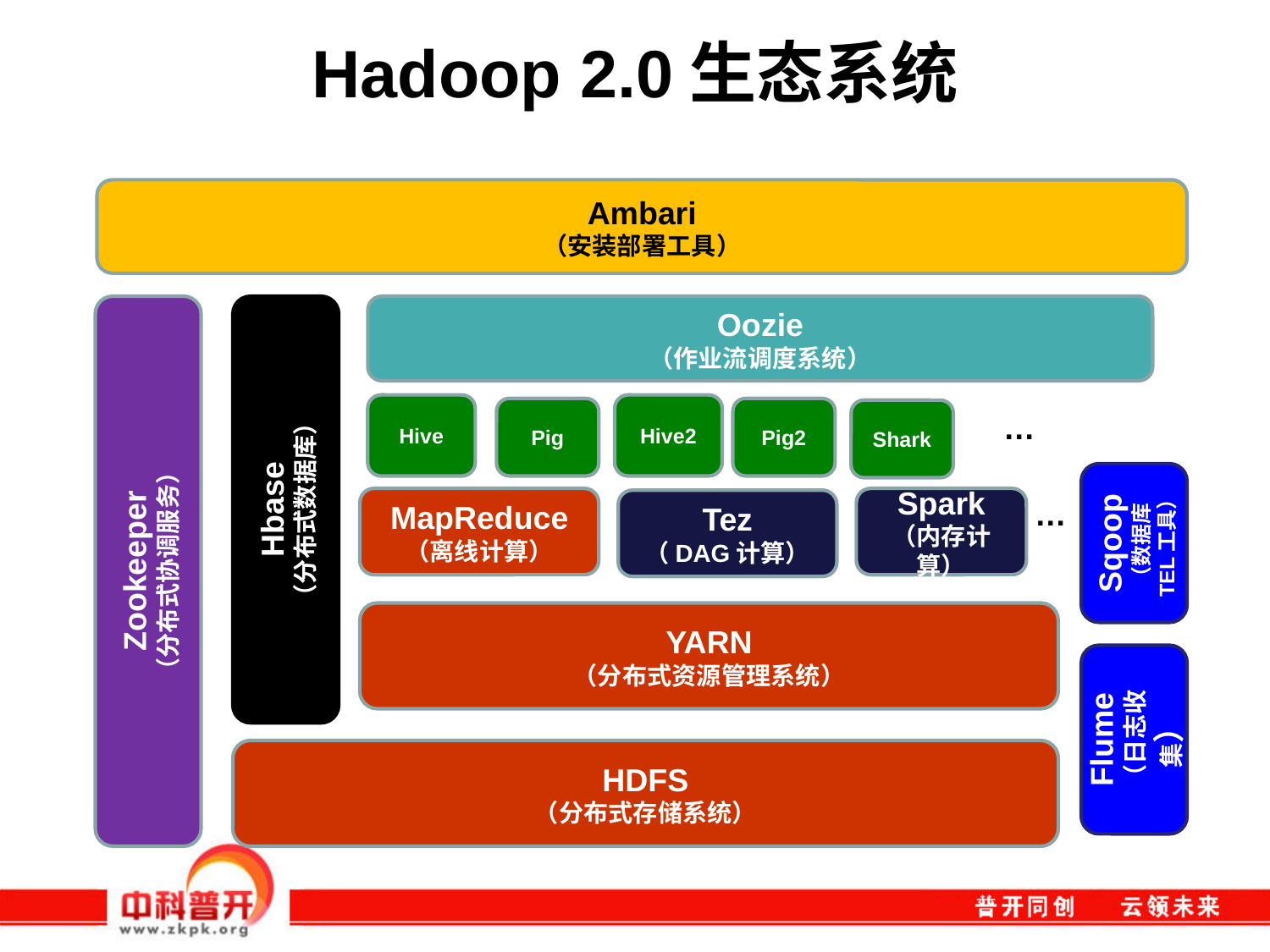

# Hadoop 2.0生态系统
Ambari
（安装部署工具）
Oozie
（作业流调度系统）
Hive
Hive2
Pig
Pig2
Shark
…
Hbase
（分布式数据库）
…
Spark
（内存计算）
MapReduce
（离线计算）
Tez
（DAG计算）
Sqoop
（数据库TEL工具）
Zookeeper
（分布式协调服务）
YARN
（分布式资源管理系统）
Flume
（日志收集）
HDFS
（分布式存储系统）